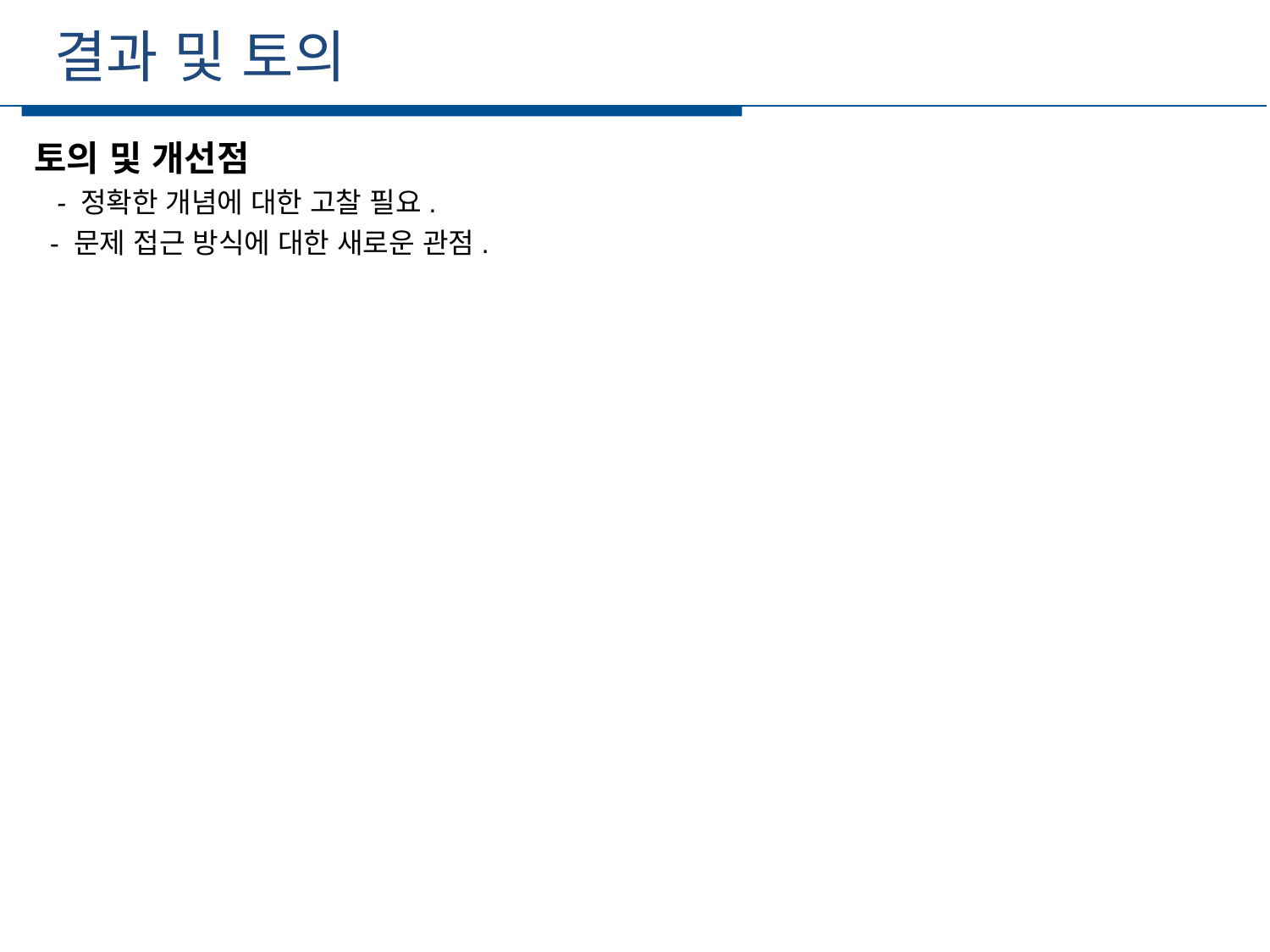

결과 및 토의
세부일정

토의 및 개선점
  - 정확한 개념에 대한 고찰 필요.
  - 문제 접근 방식에 대한 새로운 관점.